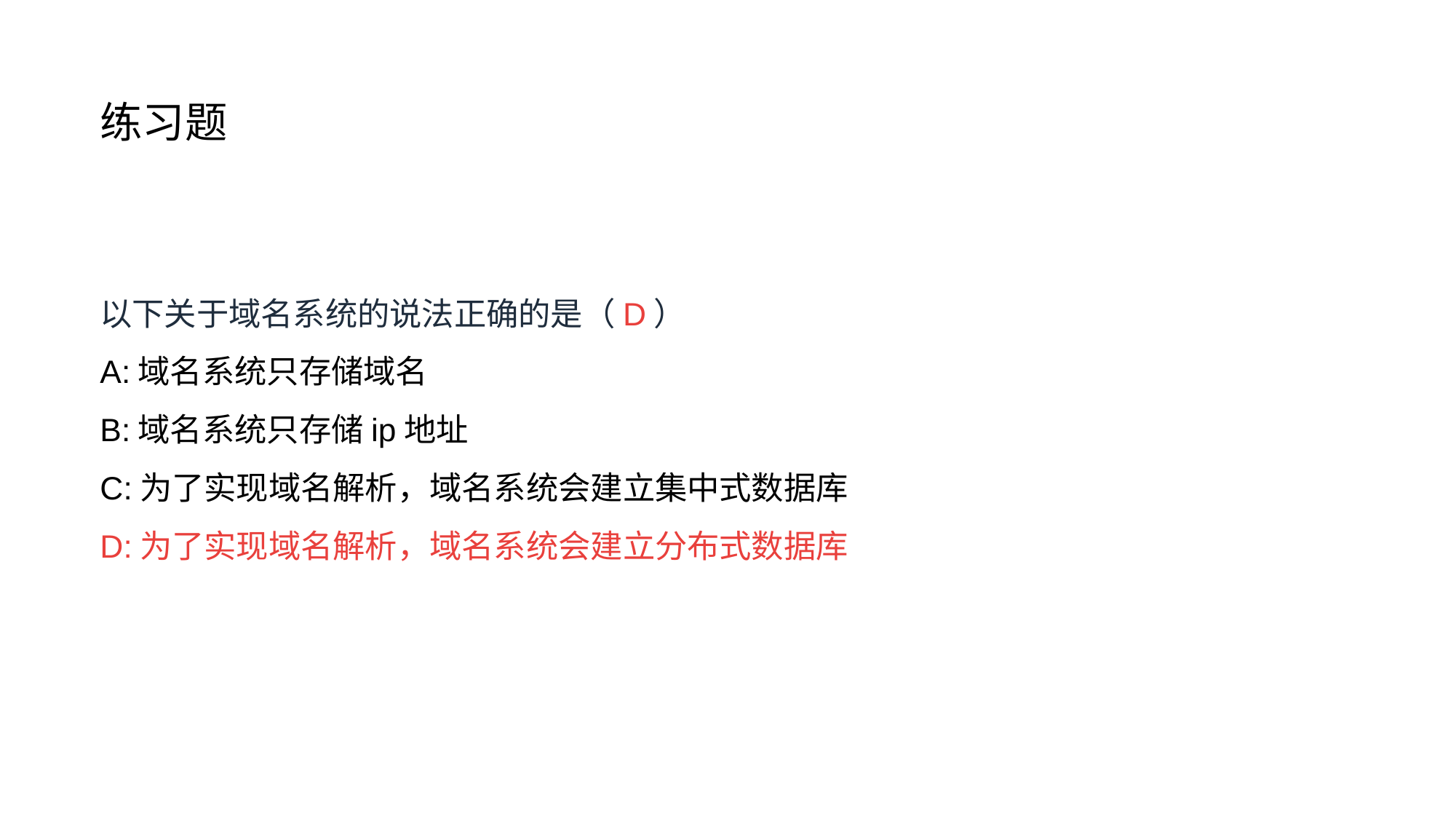

练习题
以下关于域名系统的说法正确的是（D）
A:域名系统只存储域名
B:域名系统只存储ip地址
C:为了实现域名解析，域名系统会建立集中式数据库
D:为了实现域名解析，域名系统会建立分布式数据库